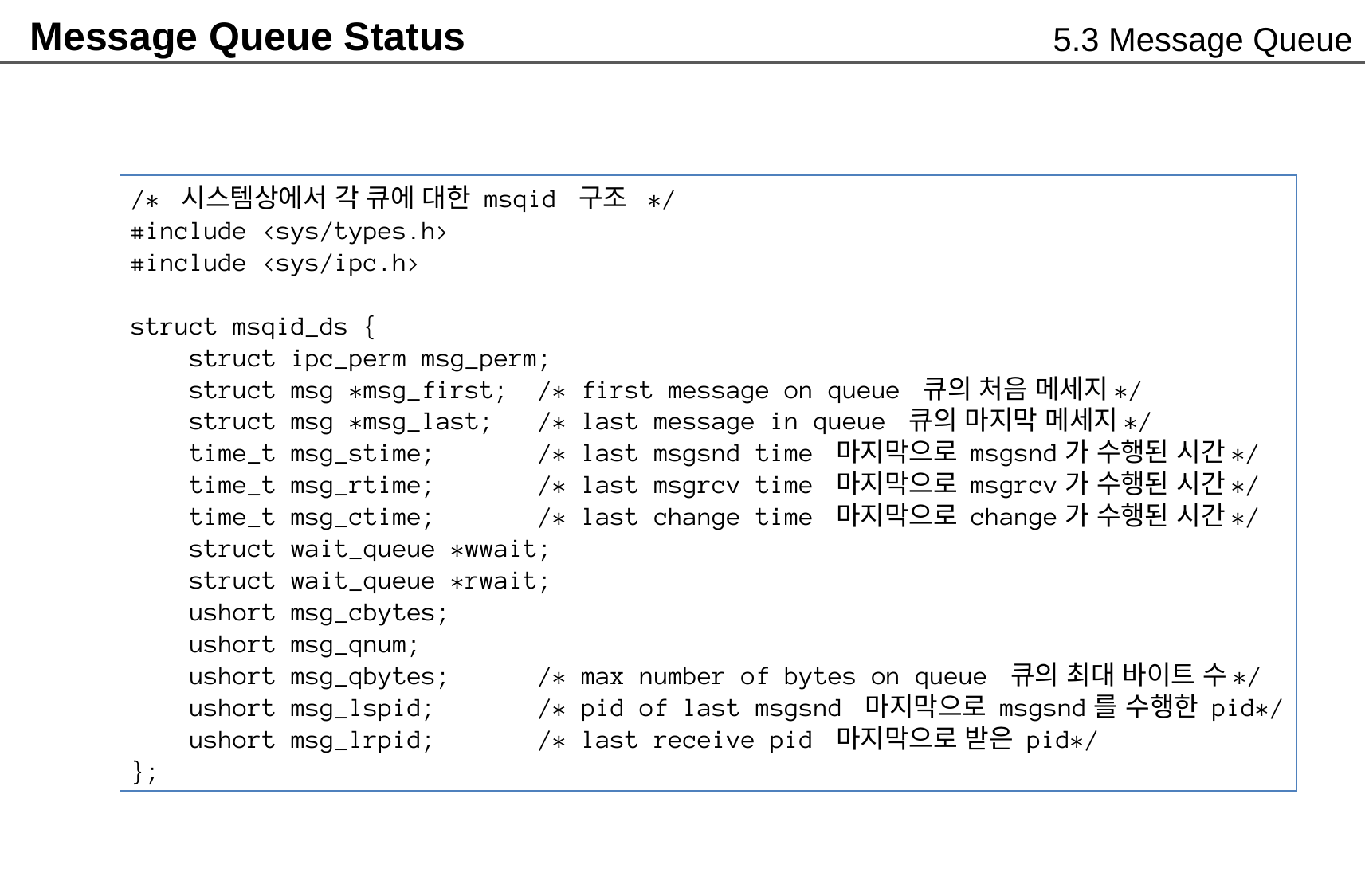

# Message Queue Status
5.3 Message Queue

/* 시스템상에서 각 큐에 대한 msqid 구조  */
#include <sys/types.h>
#include <sys/ipc.h>

struct msqid_ds {
    struct ipc_perm msg_perm;
    struct msg *msg_first;  /* first message on queue 큐의 처음 메세지*/
    struct msg *msg_last;   /* last message in queue 큐의 마지막 메세지*/
    time_t msg_stime;       /* last msgsnd time 마지막으로 msgsnd가 수행된 시간*/
    time_t msg_rtime;       /* last msgrcv time 마지막으로 msgrcv가 수행된 시간*/
    time_t msg_ctime;       /* last change time 마지막으로 change가 수행된 시간*/
    struct wait_queue *wwait;
    struct wait_queue *rwait;
    ushort msg_cbytes;
    ushort msg_qnum;
    ushort msg_qbytes;      /* max number of bytes on queue 큐의 최대 바이트 수*/
    ushort msg_lspid;       /* pid of last msgsnd 마지막으로 msgsnd를 수행한 pid*/
    ushort msg_lrpid;       /* last receive pid 마지막으로 받은 pid*/
};